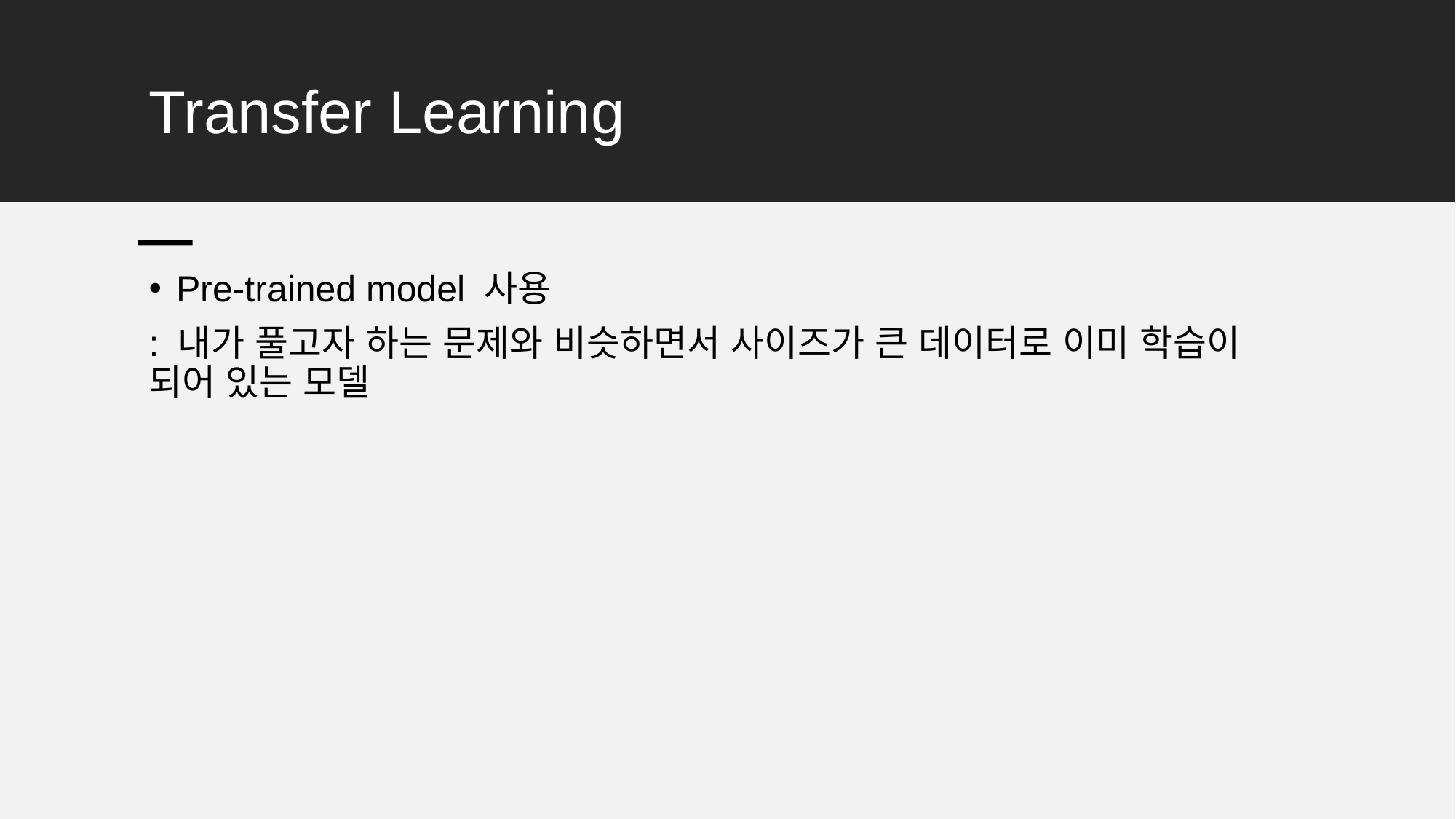

# Transfer Learning

Pre-trained model 사용
: 내가 풀고자 하는 문제와 비슷하면서 사이즈가 큰 데이터로 이미 학습이 되어 있는 모델